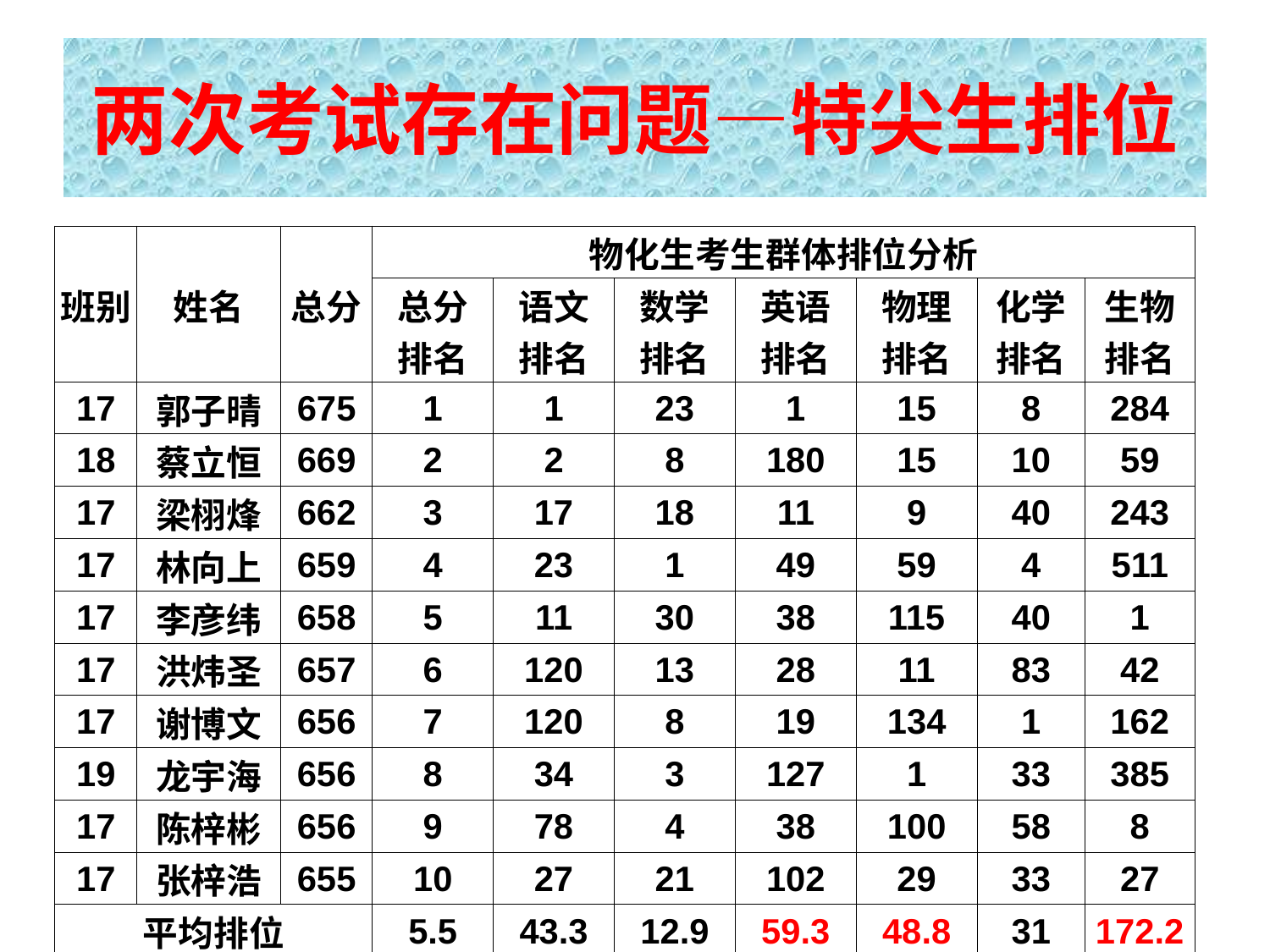

# 两次考试存在问题—特尖生排位
| 班别 | 姓名 | 总分 | 物化生考生群体排位分析 |  |  |  |  |  |  |
| --- | --- | --- | --- | --- | --- | --- | --- | --- | --- |
|  |  |  | 总分 排名 | 语文 排名 | 数学 排名 | 英语 排名 | 物理 排名 | 化学 排名 | 生物 排名 |
| 17 | 郭子晴 | 675 | 1 | 1 | 23 | 1 | 15 | 8 | 284 |
| 18 | 蔡立恒 | 669 | 2 | 2 | 8 | 180 | 15 | 10 | 59 |
| 17 | 梁栩烽 | 662 | 3 | 17 | 18 | 11 | 9 | 40 | 243 |
| 17 | 林向上 | 659 | 4 | 23 | 1 | 49 | 59 | 4 | 511 |
| 17 | 李彦纬 | 658 | 5 | 11 | 30 | 38 | 115 | 40 | 1 |
| 17 | 洪炜圣 | 657 | 6 | 120 | 13 | 28 | 11 | 83 | 42 |
| 17 | 谢博文 | 656 | 7 | 120 | 8 | 19 | 134 | 1 | 162 |
| 19 | 龙宇海 | 656 | 8 | 34 | 3 | 127 | 1 | 33 | 385 |
| 17 | 陈梓彬 | 656 | 9 | 78 | 4 | 38 | 100 | 58 | 8 |
| 17 | 张梓浩 | 655 | 10 | 27 | 21 | 102 | 29 | 33 | 27 |
| 平均排位 |  |  | 5.5 | 43.3 | 12.9 | 59.3 | 48.8 | 31 | 172.2 |